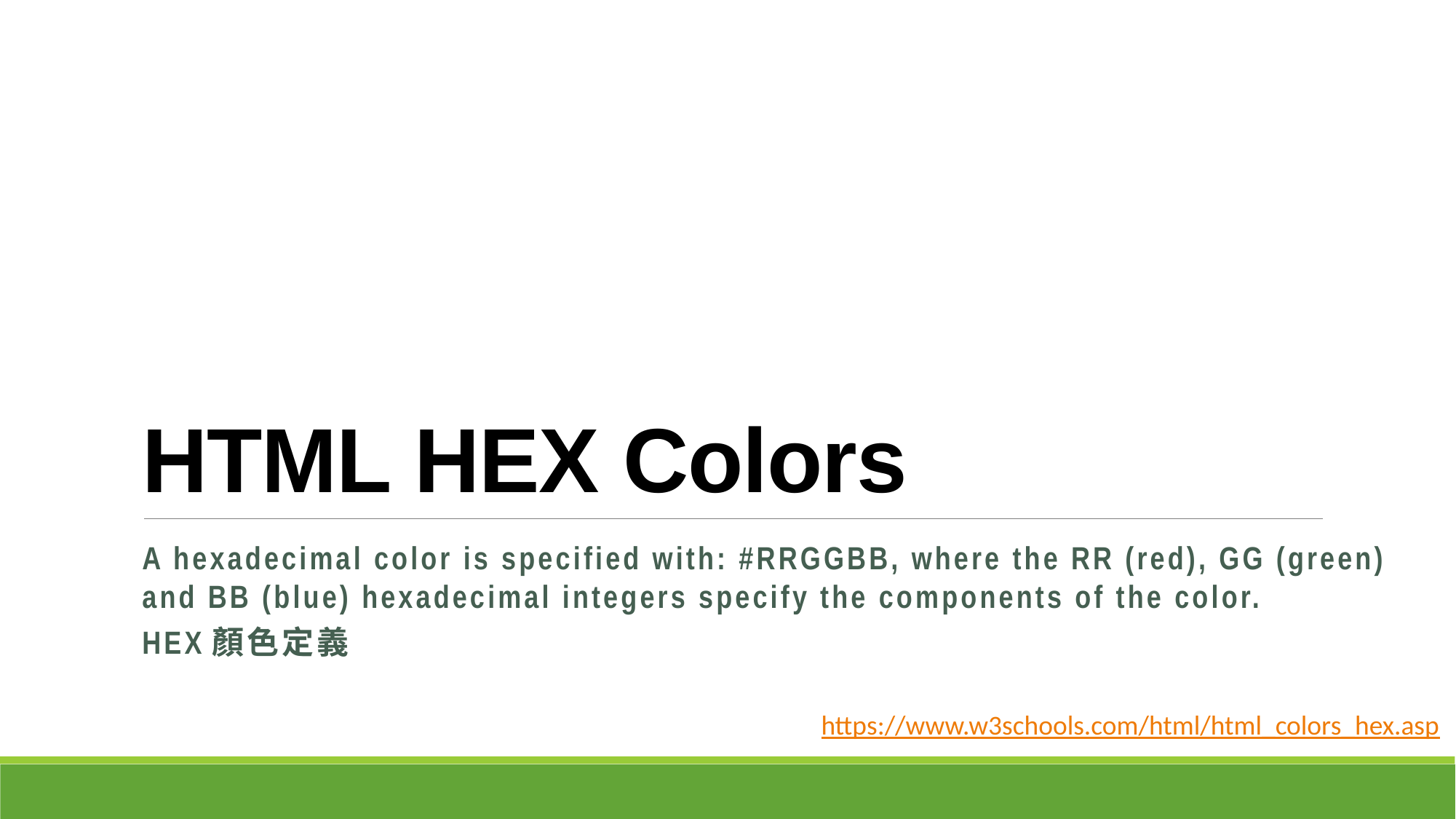

# HTML HEX Colors
A hexadecimal color is specified with: #RRGGBB, where the RR (red), GG (green) and BB (blue) hexadecimal integers specify the components of the color.
HEX顏色定義

https://www.w3schools.com/html/html_colors_hex.asp